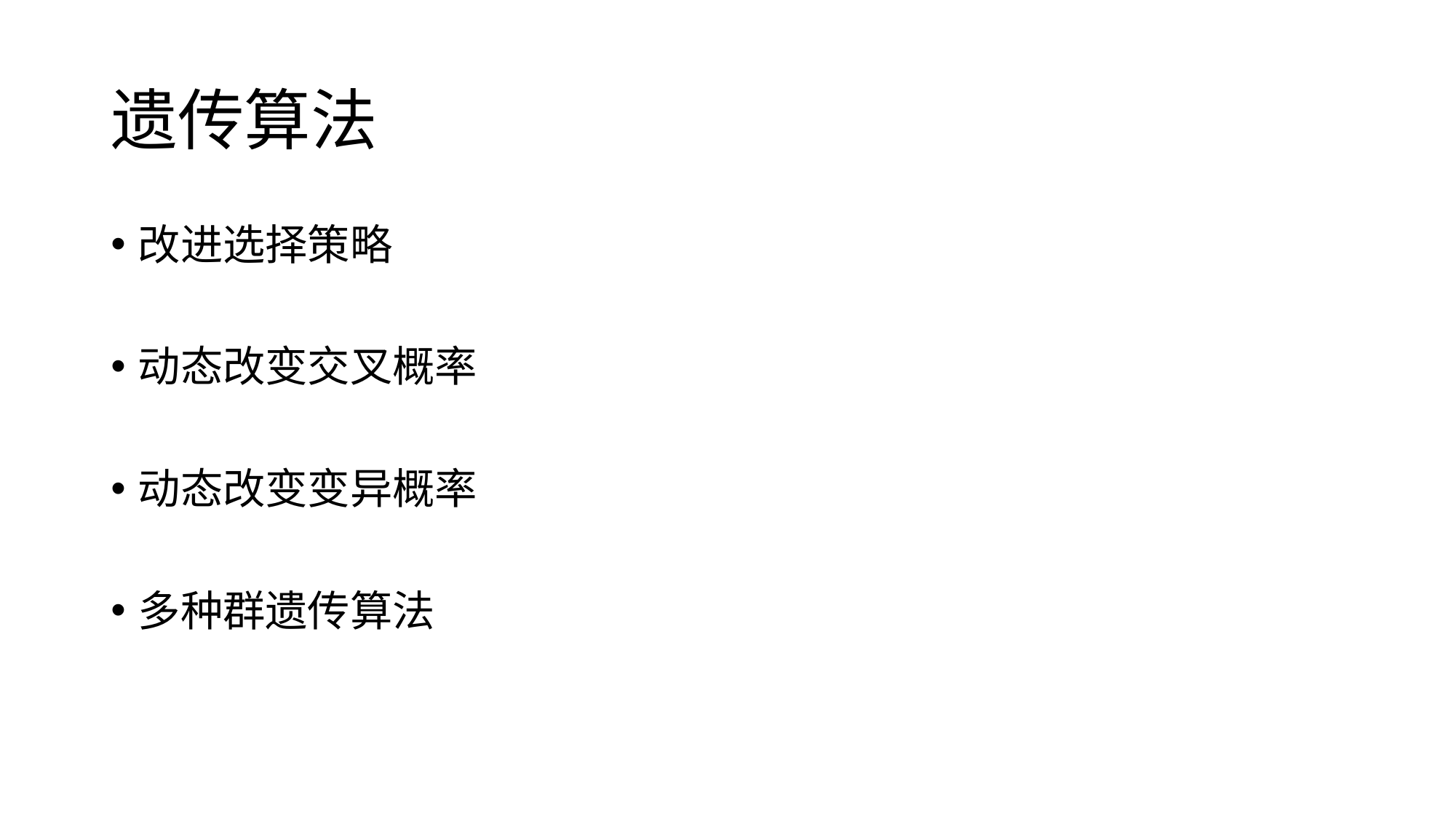

# 遗传算法
改进选择策略

动态改变交叉概率

动态改变变异概率

多种群遗传算法